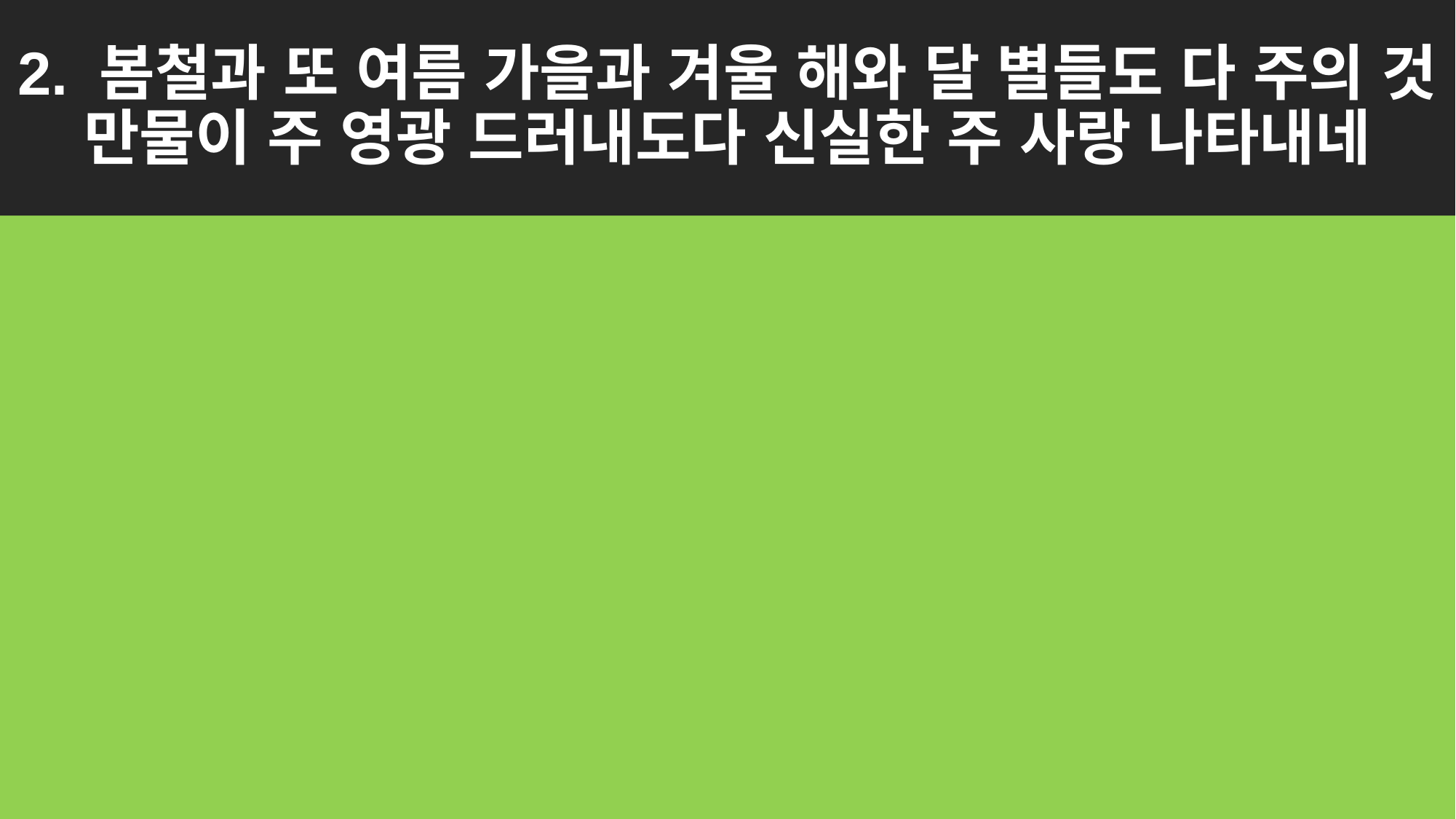

# 2. 봄철과 또 여름 가을과 겨울 해와 달 별들도 다 주의 것 만물이 주 영광 드러내도다 신실한 주 사랑 나타내네